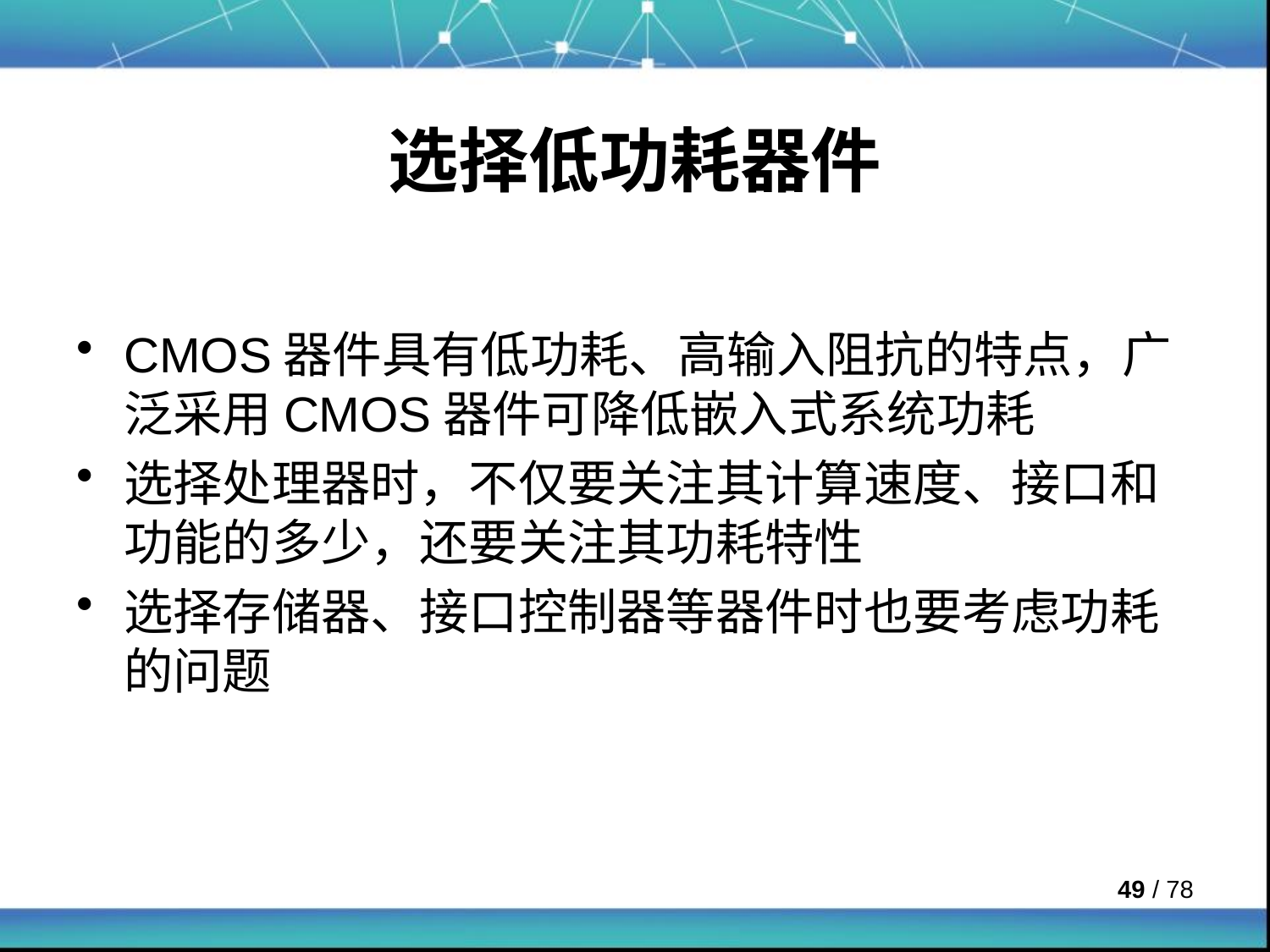

# 选择低功耗器件
CMOS器件具有低功耗、高输入阻抗的特点，广泛采用CMOS器件可降低嵌入式系统功耗
选择处理器时，不仅要关注其计算速度、接口和功能的多少，还要关注其功耗特性
选择存储器、接口控制器等器件时也要考虑功耗的问题
49 / 78